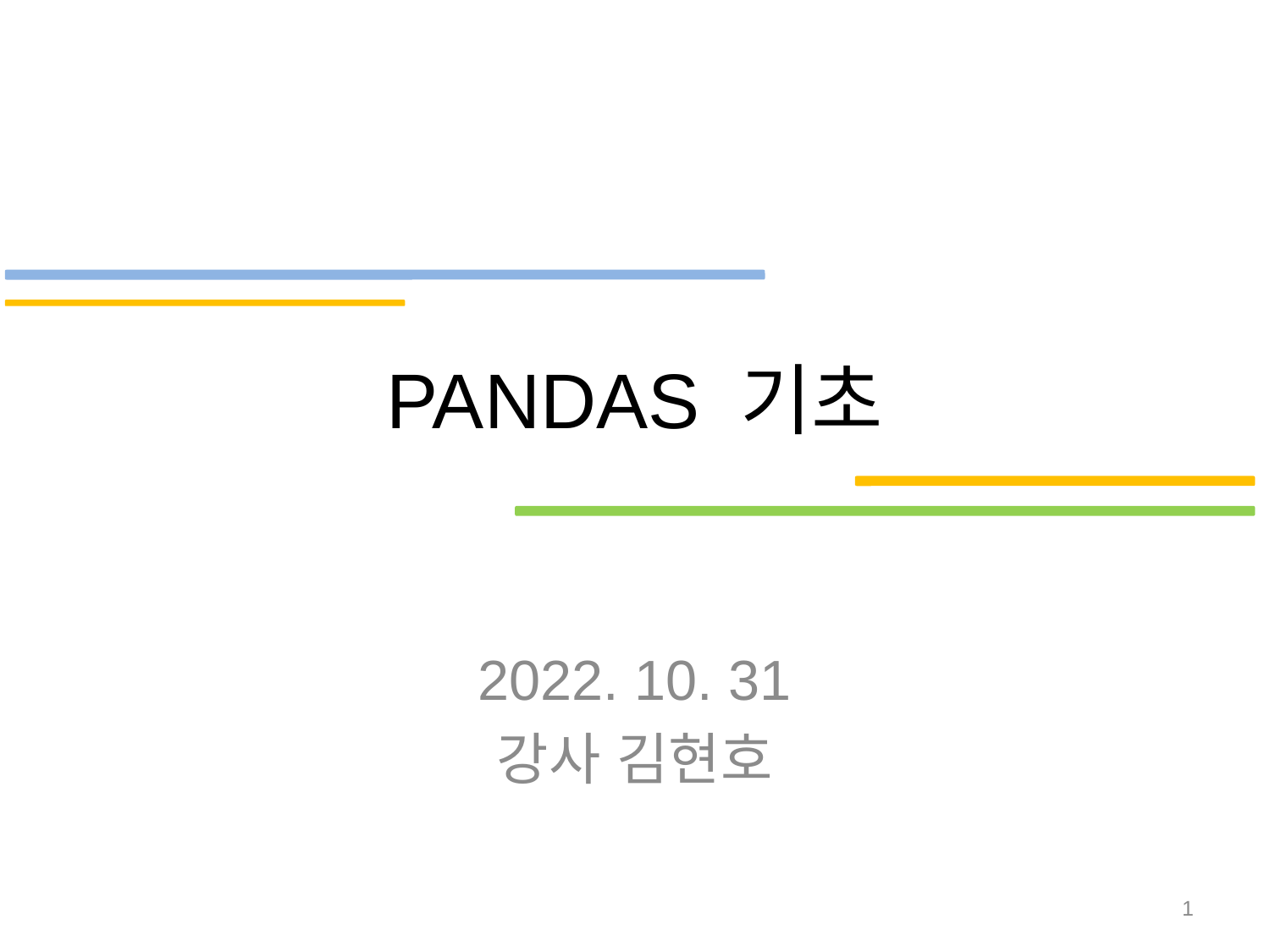

# PANDAS 기초

2022. 10. 31
강사 김현호
1